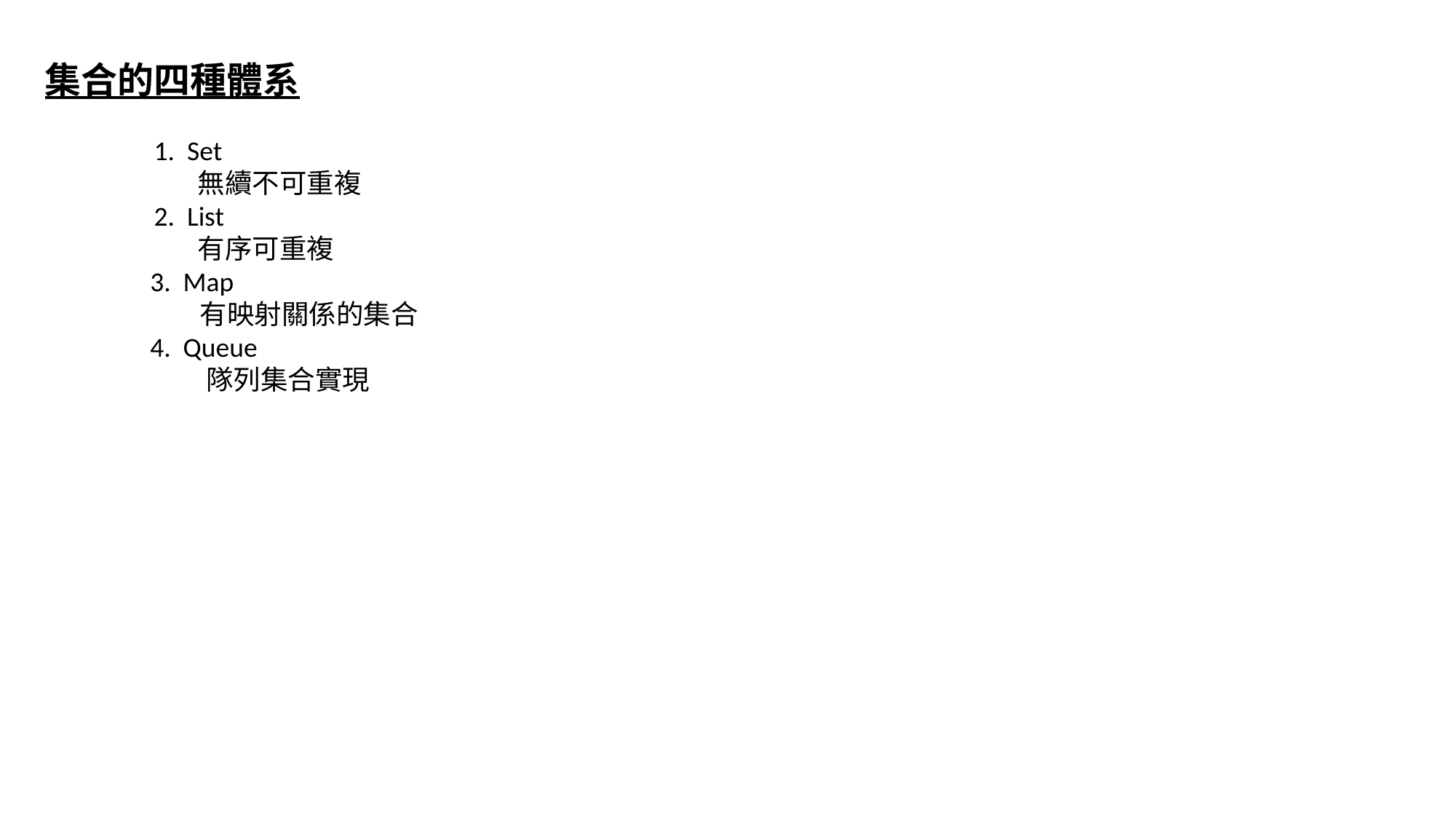

集合的四種體系

	1.  Set
	      無續不可重複
	2.  List
	      有序可重複
                 3.  Map
                        有映射關係的集合
                 4.  Queue
                         隊列集合實現